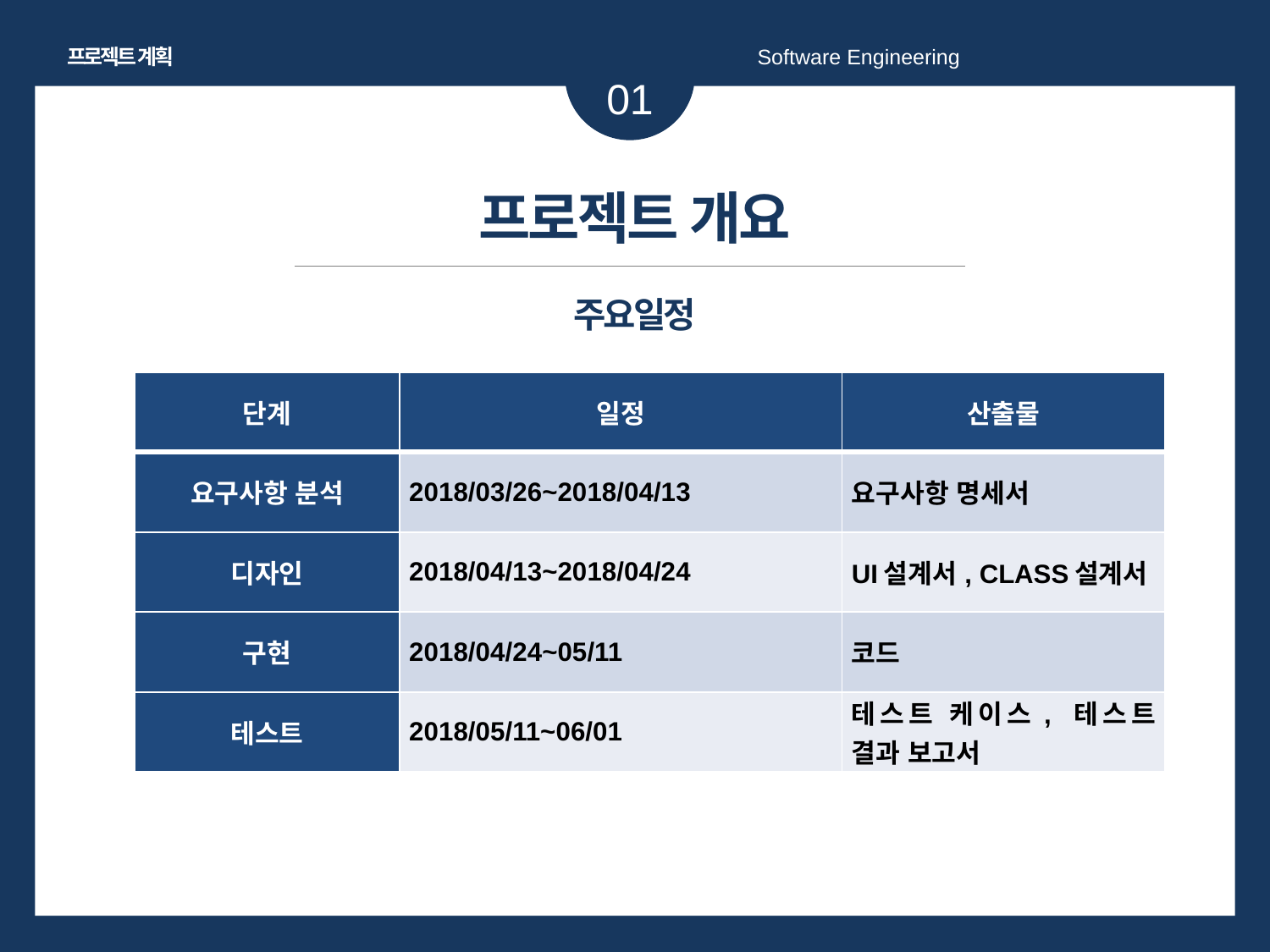

프로젝트 계획
Software Engineering
01

프로젝트 개요

주요일정
| 단계 | 일정 | 산출물 |
| --- | --- | --- |
| 요구사항 분석 | 2018/03/26~2018/04/13 | 요구사항 명세서 |
| 디자인 | 2018/04/13~2018/04/24 | UI설계서, CLASS설계서 |
| 구현 | 2018/04/24~05/11 | 코드 |
| 테스트 | 2018/05/11~06/01 | 테스트 케이스, 테스트 결과 보고서 |